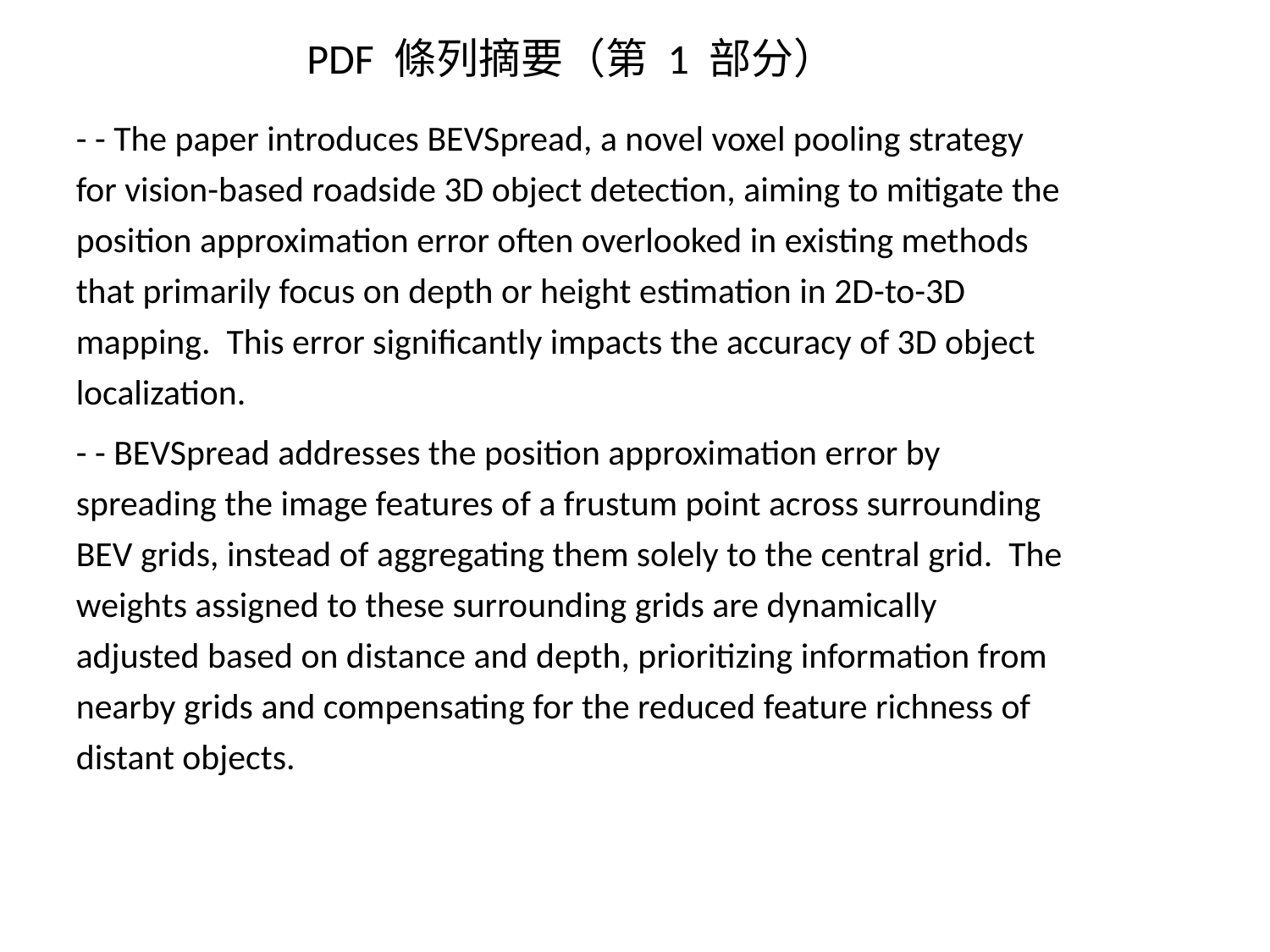

PDF 條列摘要（第 1 部分）

- - The paper introduces BEVSpread, a novel voxel pooling strategy for vision-based roadside 3D object detection, aiming to mitigate the position approximation error often overlooked in existing methods that primarily focus on depth or height estimation in 2D-to-3D mapping.  This error significantly impacts the accuracy of 3D object localization.
- - BEVSpread addresses the position approximation error by spreading the image features of a frustum point across surrounding BEV grids, instead of aggregating them solely to the central grid.  The weights assigned to these surrounding grids are dynamically adjusted based on distance and depth, prioritizing information from nearby grids and compensating for the reduced feature richness of distant objects.